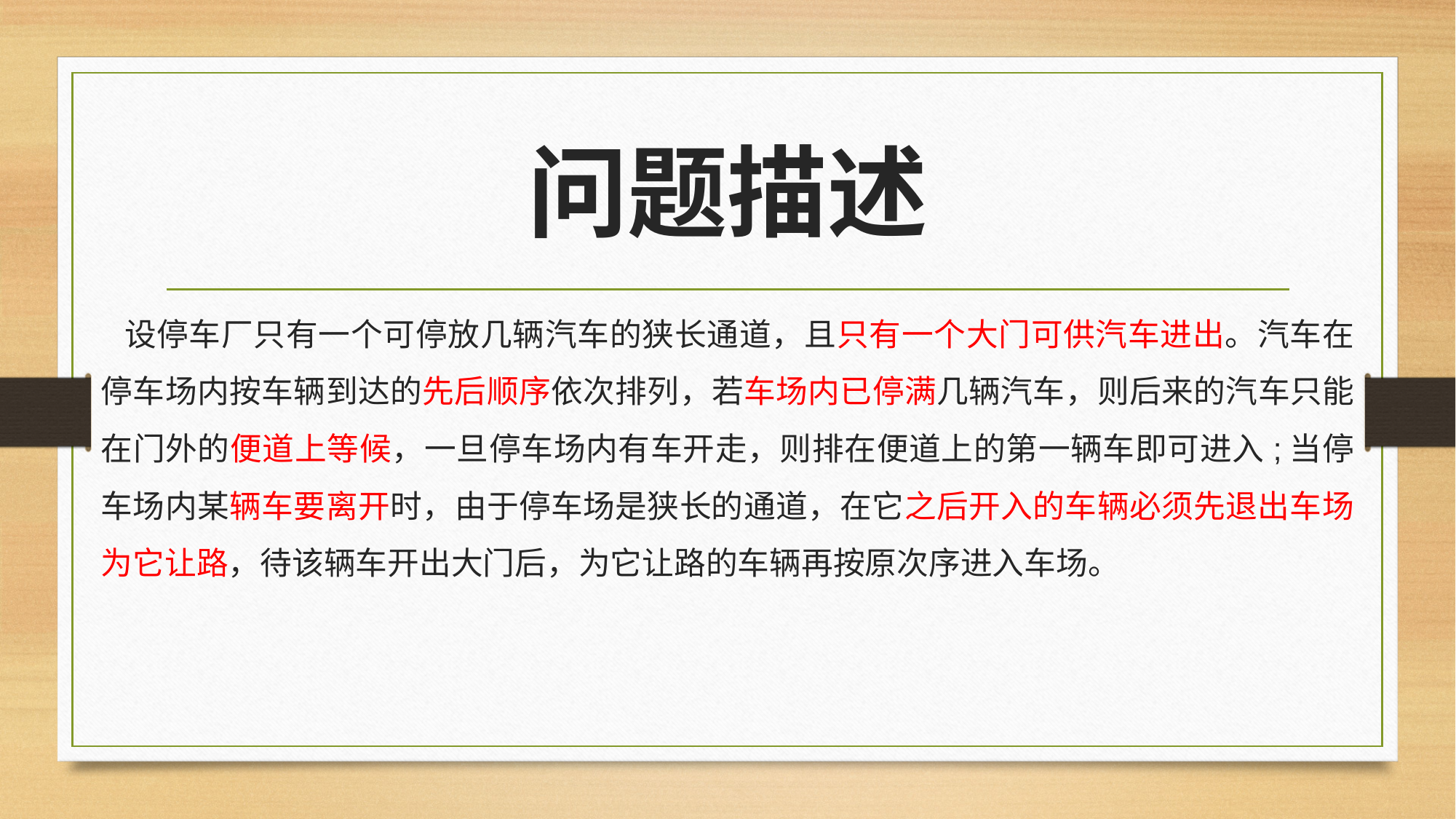

# 问题描述
  设停车厂只有一个可停放几辆汽车的狭长通道，且只有一个大门可供汽车进出。汽车在停车场内按车辆到达的先后顺序依次排列，若车场内已停满几辆汽车，则后来的汽车只能在门外的便道上等候，一旦停车场内有车开走，则排在便道上的第一辆车即可进入;当停车场内某辆车要离开时，由于停车场是狭长的通道，在它之后开入的车辆必须先退出车场为它让路，待该辆车开出大门后，为它让路的车辆再按原次序进入车场。